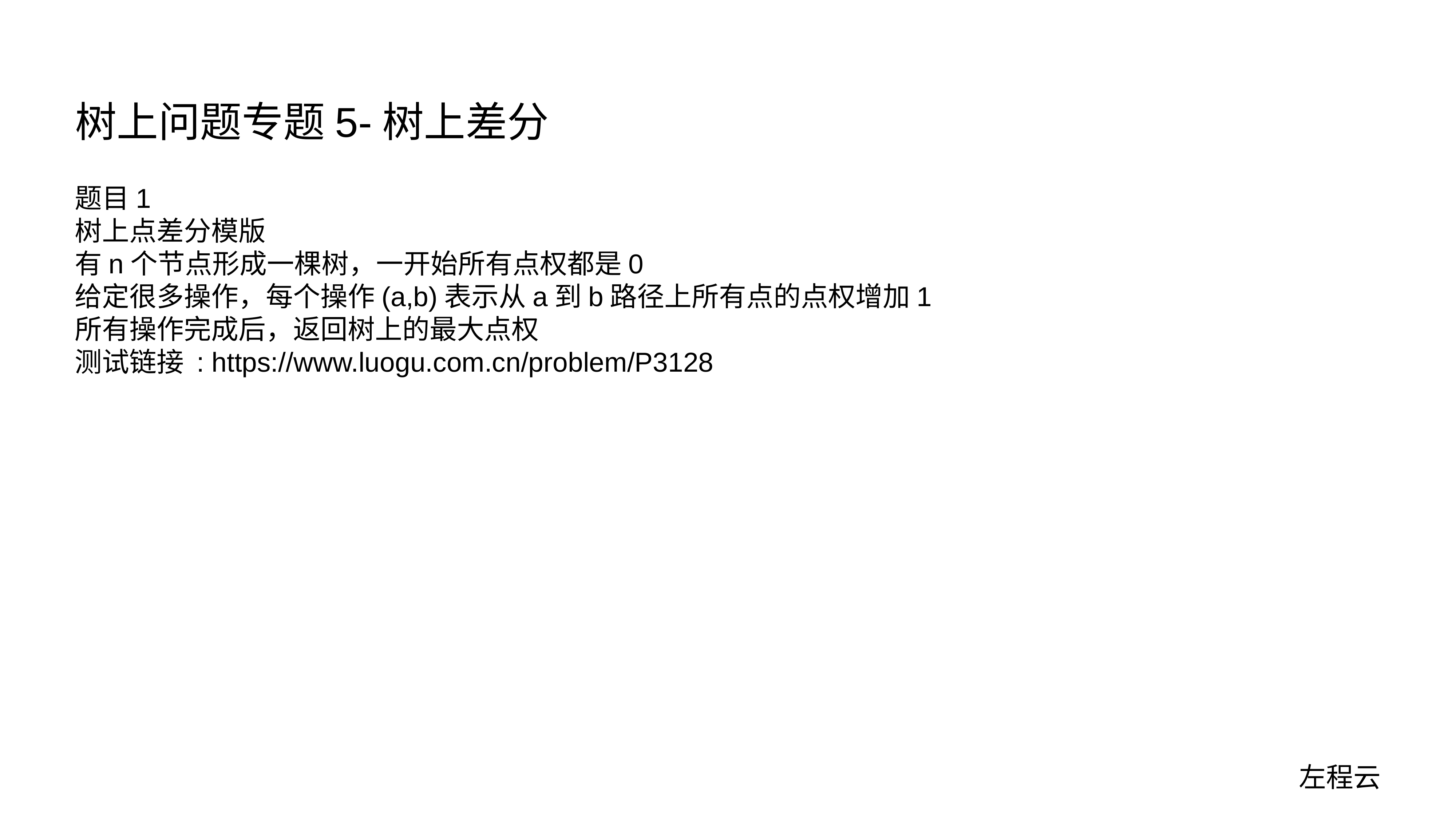

# 树上问题专题5-树上差分
题目1
树上点差分模版
有n个节点形成一棵树，一开始所有点权都是0
给定很多操作，每个操作(a,b)表示从a到b路径上所有点的点权增加1
所有操作完成后，返回树上的最大点权
测试链接 : https://www.luogu.com.cn/problem/P3128
左程云